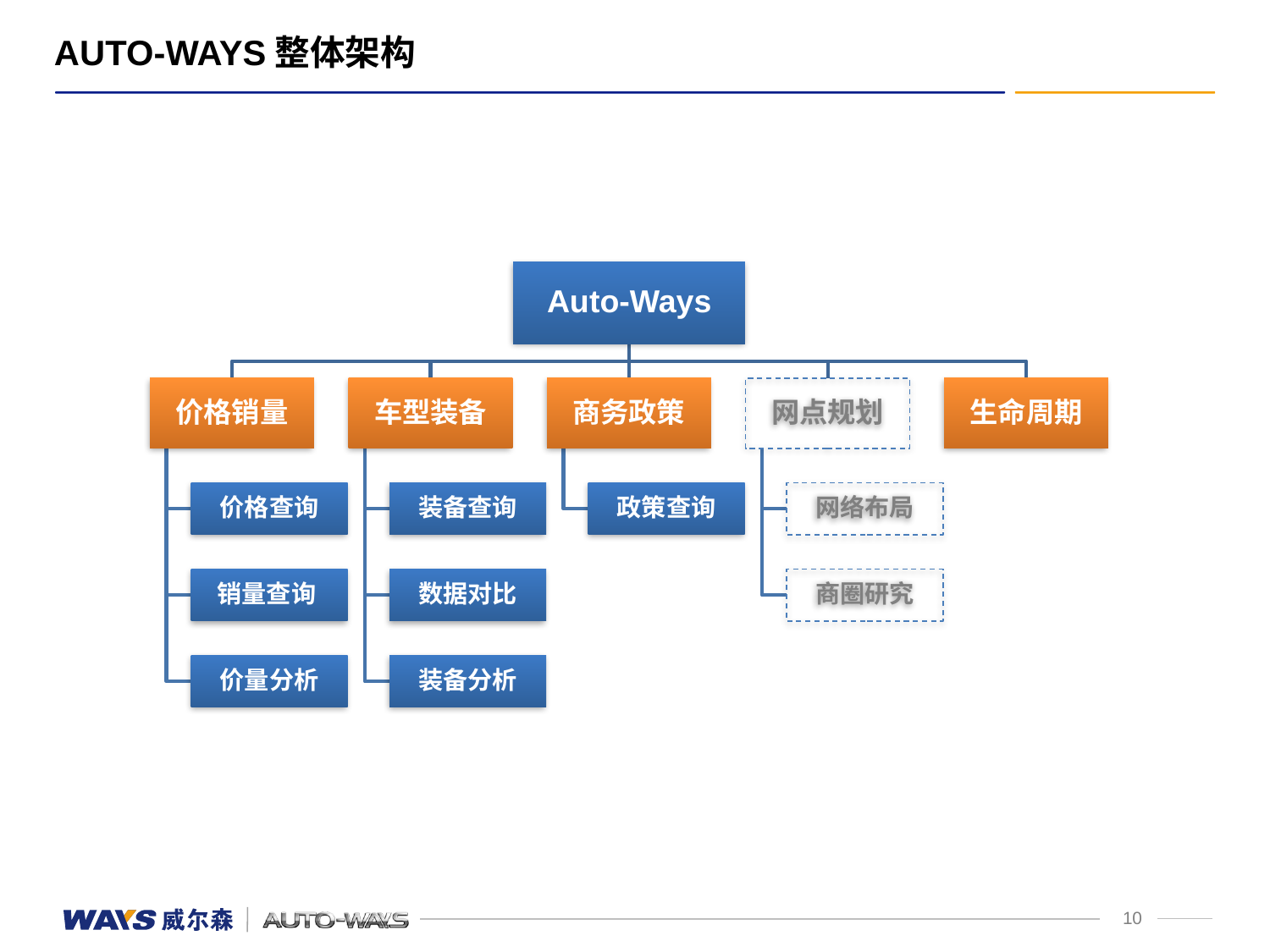

AUTO-WAYS整体架构
Auto-Ways
价格销量
价格查询
销量查询
价量分析
车型装备
装备查询
数据对比
装备分析
商务政策
政策查询
网点规划
网络布局
商圈研究
生命周期